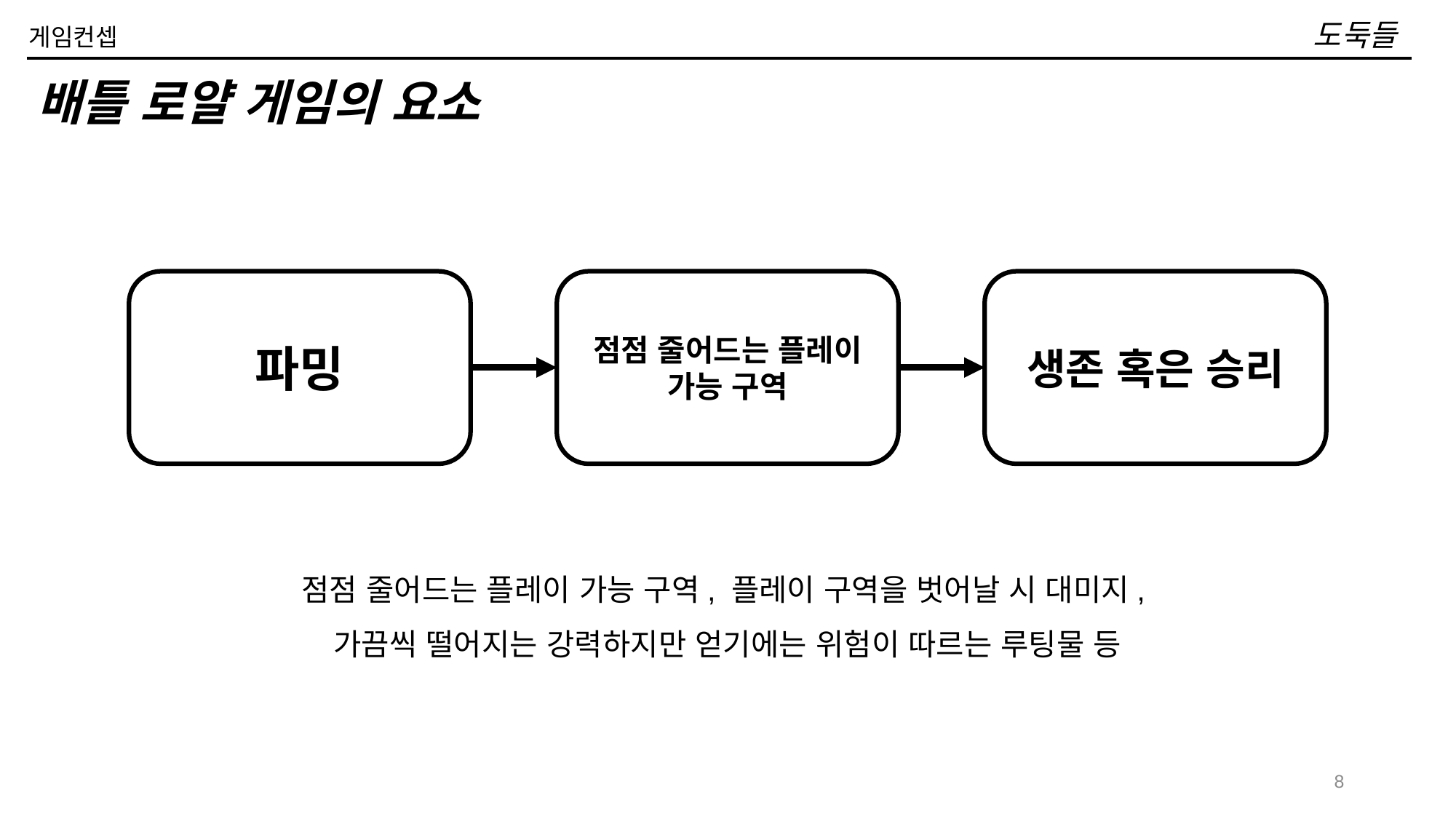

# 도둑들
게임컨셉
배틀 로얄 게임의 요소
생존 혹은 승리
파밍
점점 줄어드는 플레이 가능 구역
점점 줄어드는 플레이 가능 구역, 플레이 구역을 벗어날 시 대미지,
가끔씩 떨어지는 강력하지만 얻기에는 위험이 따르는 루팅물 등
8